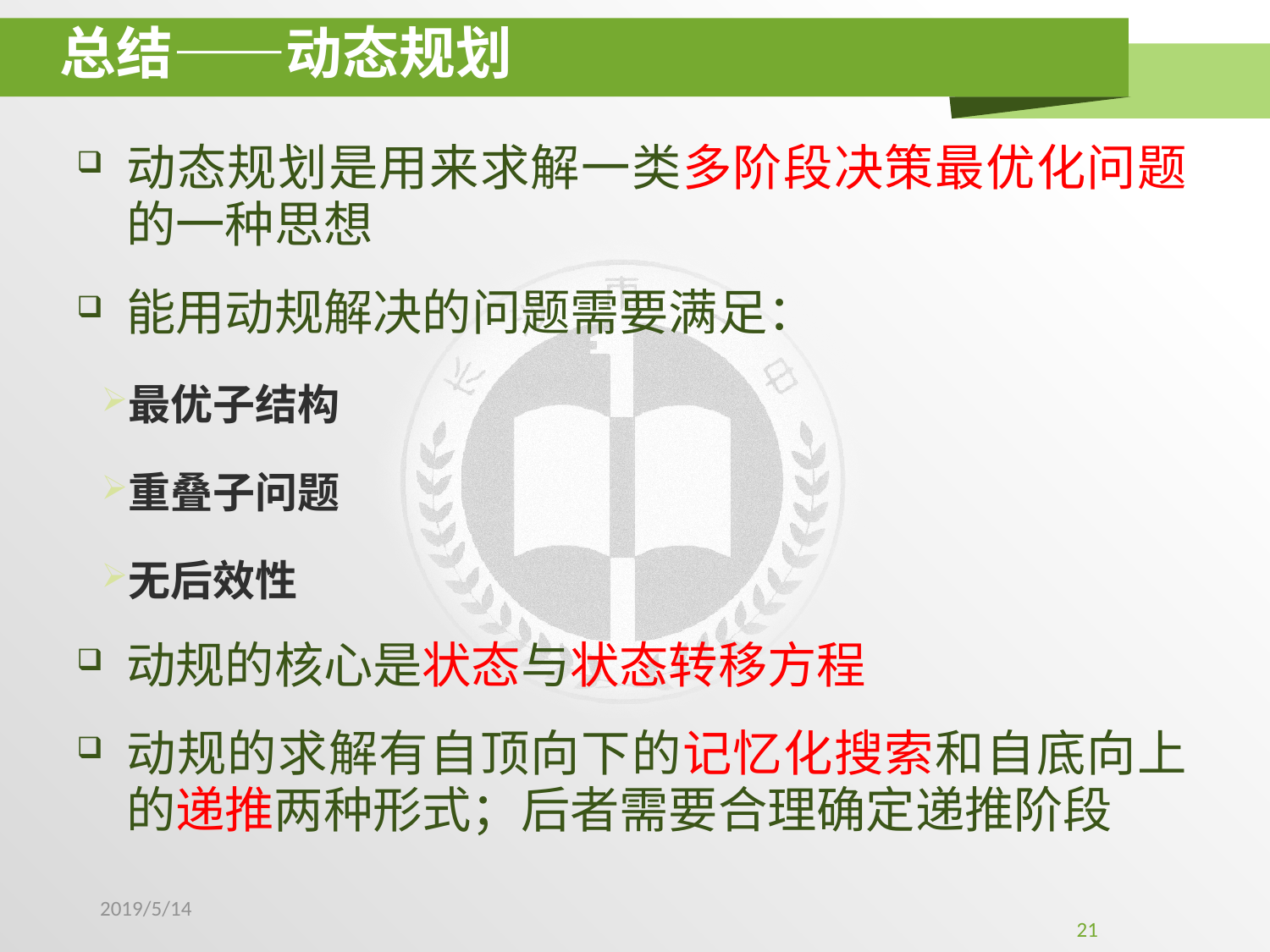

# 总结——动态规划
动态规划是用来求解一类多阶段决策最优化问题的一种思想
能用动规解决的问题需要满足：
最优子结构
重叠子问题
无后效性
动规的核心是状态与状态转移方程
动规的求解有自顶向下的记忆化搜索和自底向上的递推两种形式；后者需要合理确定递推阶段
2019/5/14
21